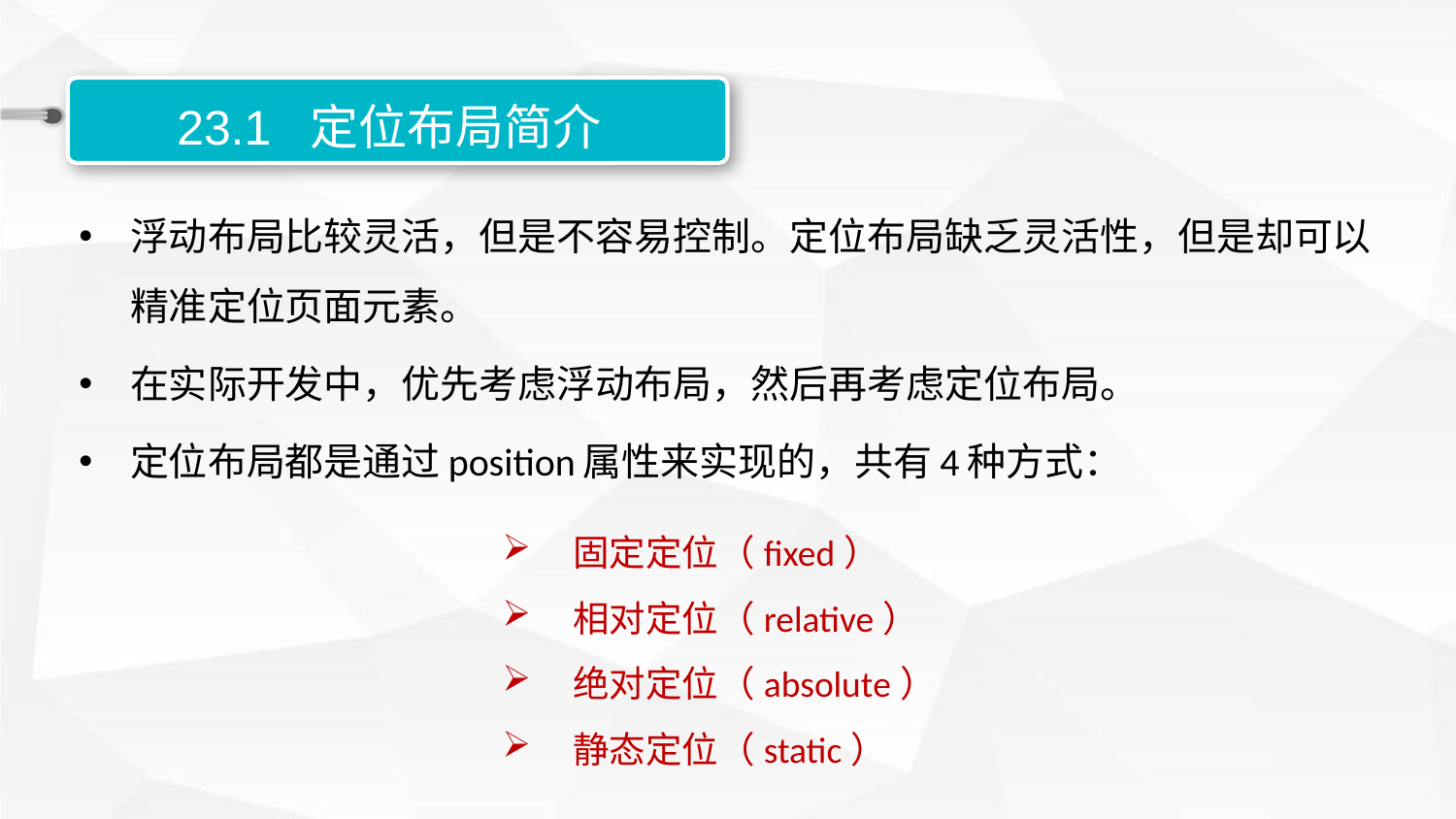

23.1  定位布局简介

浮动布局比较灵活，但是不容易控制。定位布局缺乏灵活性，但是却可以精准定位页面元素。
在实际开发中，优先考虑浮动布局，然后再考虑定位布局。
定位布局都是通过position属性来实现的，共有4种方式：
  固定定位（fixed）
  相对定位（relative）
  绝对定位（absolute）
  静态定位（static）